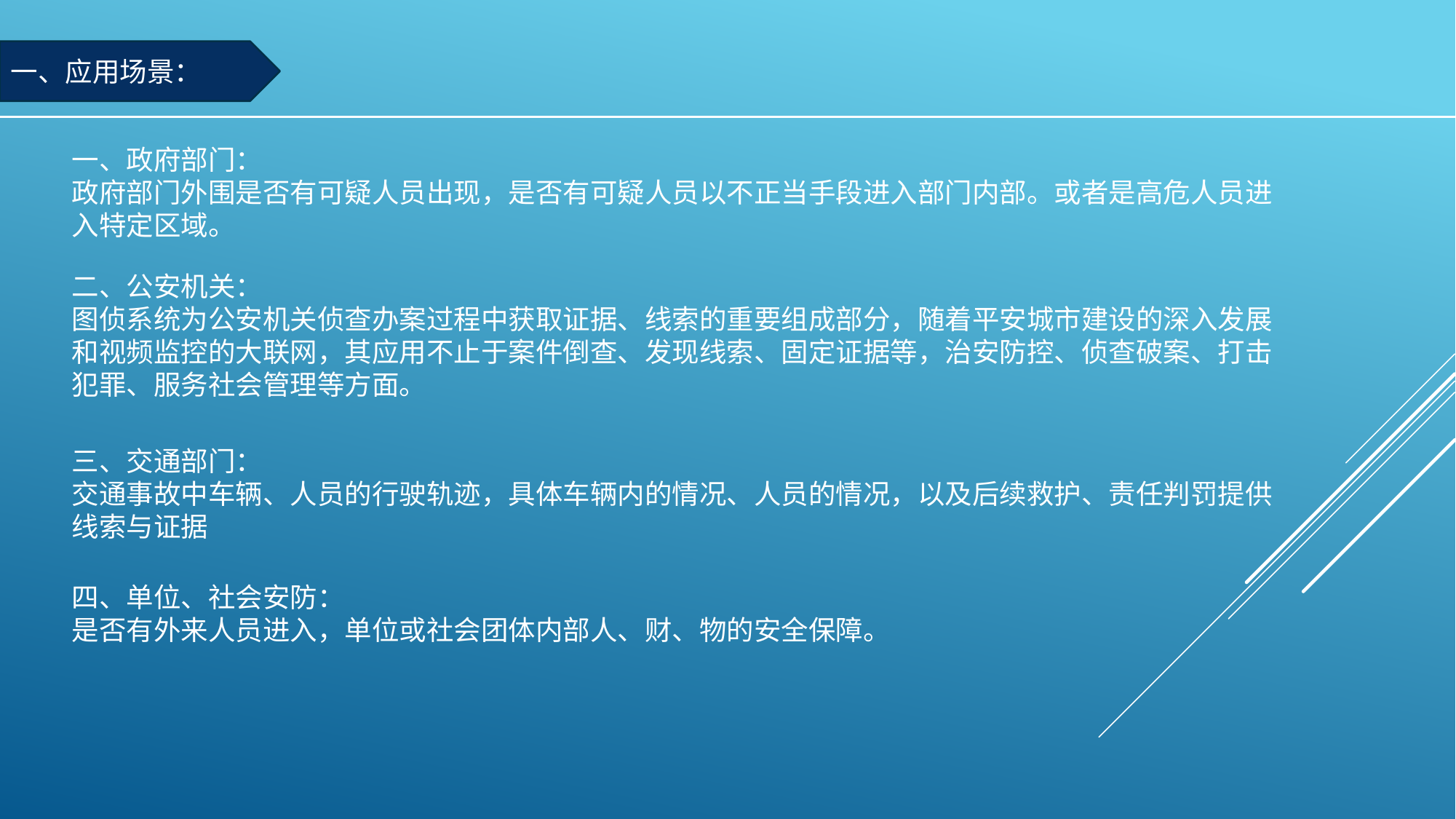

一、应用场景：
一、政府部门：
政府部门外围是否有可疑人员出现，是否有可疑人员以不正当手段进入部门内部。或者是高危人员进入特定区域。
二、公安机关：
图侦系统为公安机关侦查办案过程中获取证据、线索的重要组成部分，随着平安城市建设的深入发展和视频监控的大联网，其应用不止于案件倒查、发现线索、固定证据等，治安防控、侦查破案、打击犯罪、服务社会管理等方面。
三、交通部门：
交通事故中车辆、人员的行驶轨迹，具体车辆内的情况、人员的情况，以及后续救护、责任判罚提供线索与证据
四、单位、社会安防：
是否有外来人员进入，单位或社会团体内部人、财、物的安全保障。